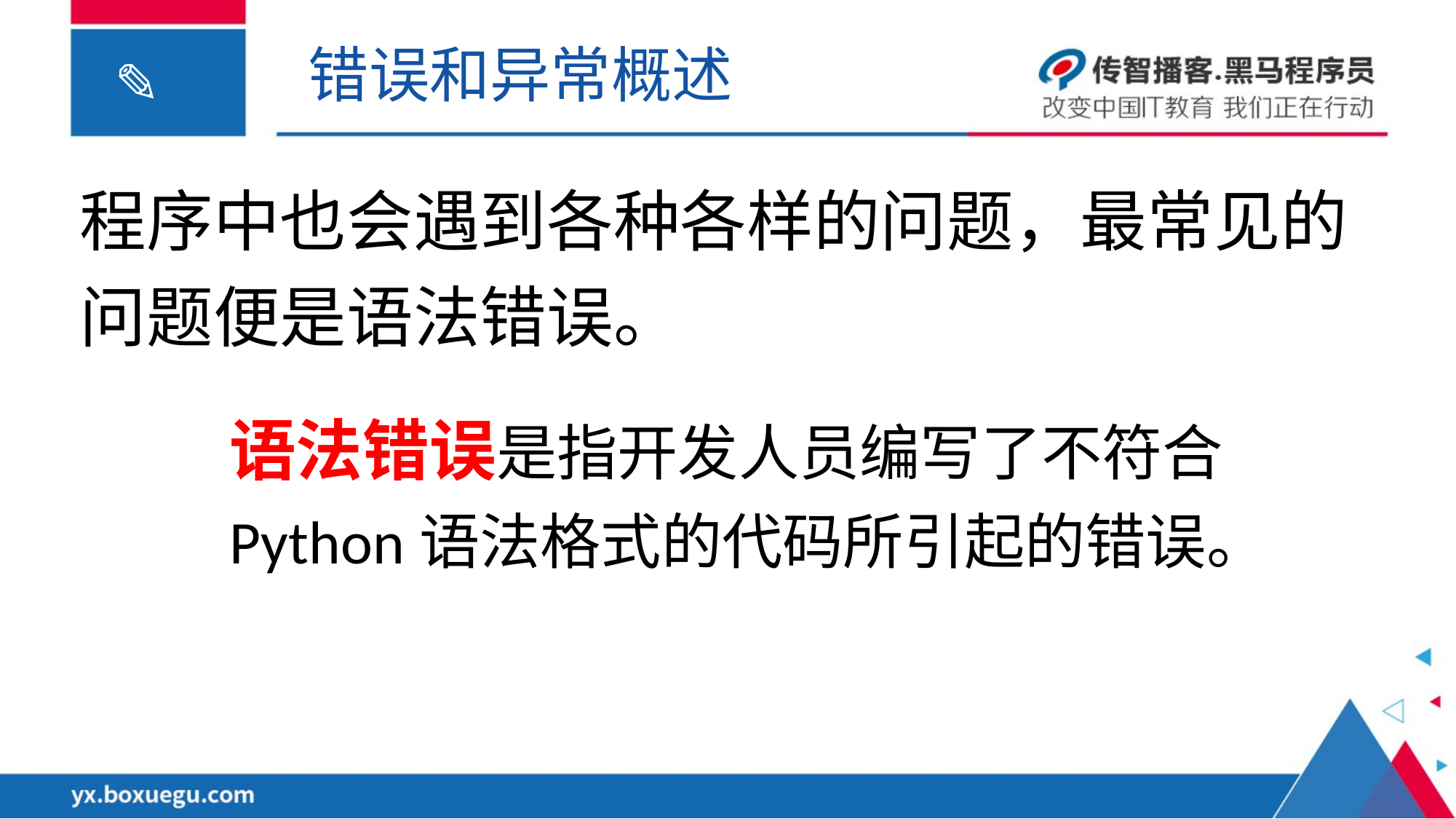

错误和异常概述
程序中也会遇到各种各样的问题，最常见的问题便是语法错误。
语法错误是指开发人员编写了不符合Python语法格式的代码所引起的错误。